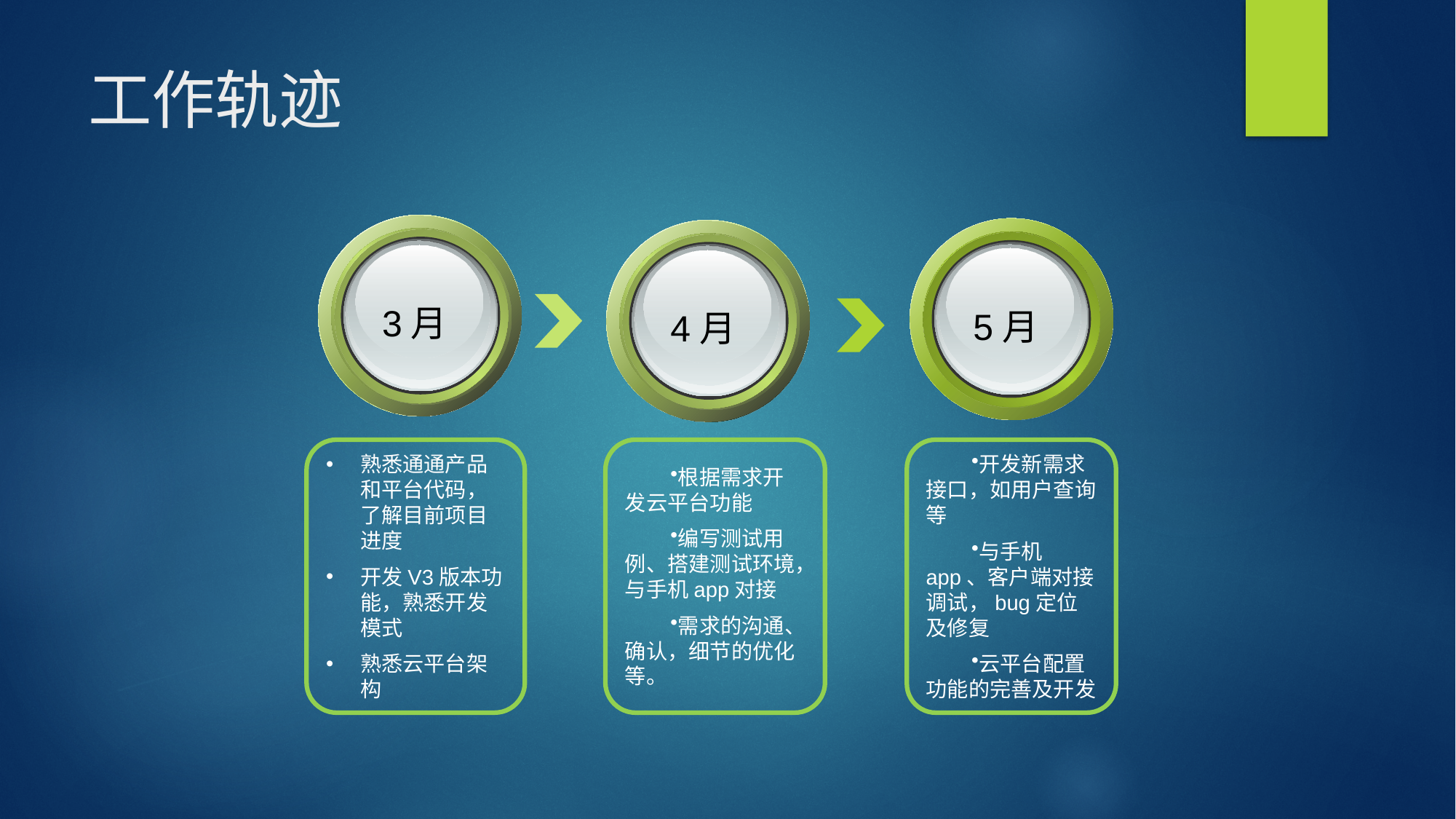

# 工作轨迹

3月

5月

4月

熟悉通通产品和平台代码，了解目前项目进度
开发V3版本功能，熟悉开发模式
熟悉云平台架构
根据需求开发云平台功能
编写测试用例、搭建测试环境，与手机app对接
需求的沟通、确认，细节的优化等。
开发新需求接口，如用户查询等
与手机app、客户端对接调试，bug定位及修复
云平台配置功能的完善及开发